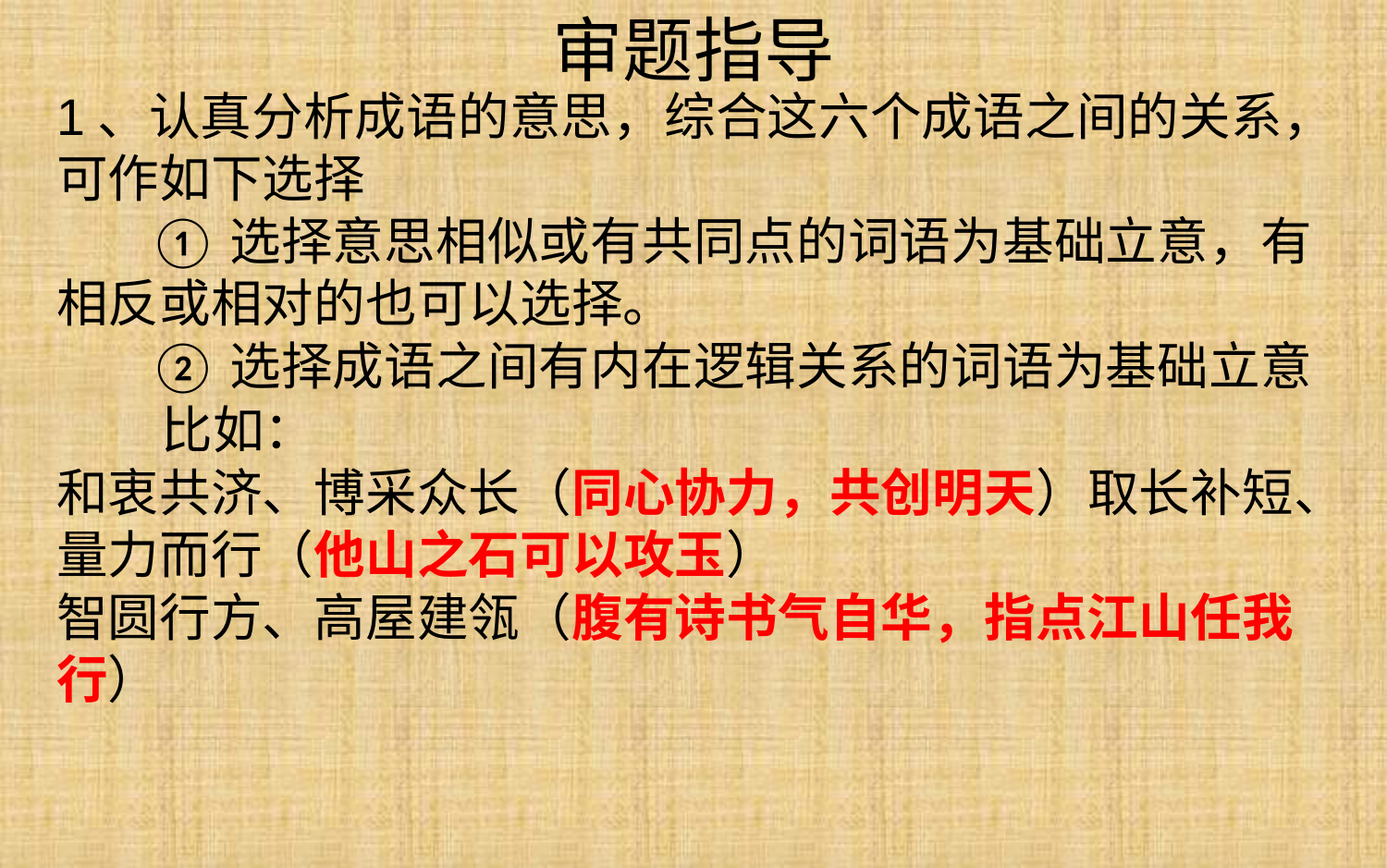

# 审题指导
1、认真分析成语的意思，综合这六个成语之间的关系，可作如下选择
        ①选择意思相似或有共同点的词语为基础立意，有相反或相对的也可以选择。
        ②选择成语之间有内在逻辑关系的词语为基础立意
        比如：
和衷共济、博采众长（同心协力，共创明天）取长补短、量力而行（他山之石可以攻玉）
智圆行方、高屋建瓴（腹有诗书气自华，指点江山任我行）